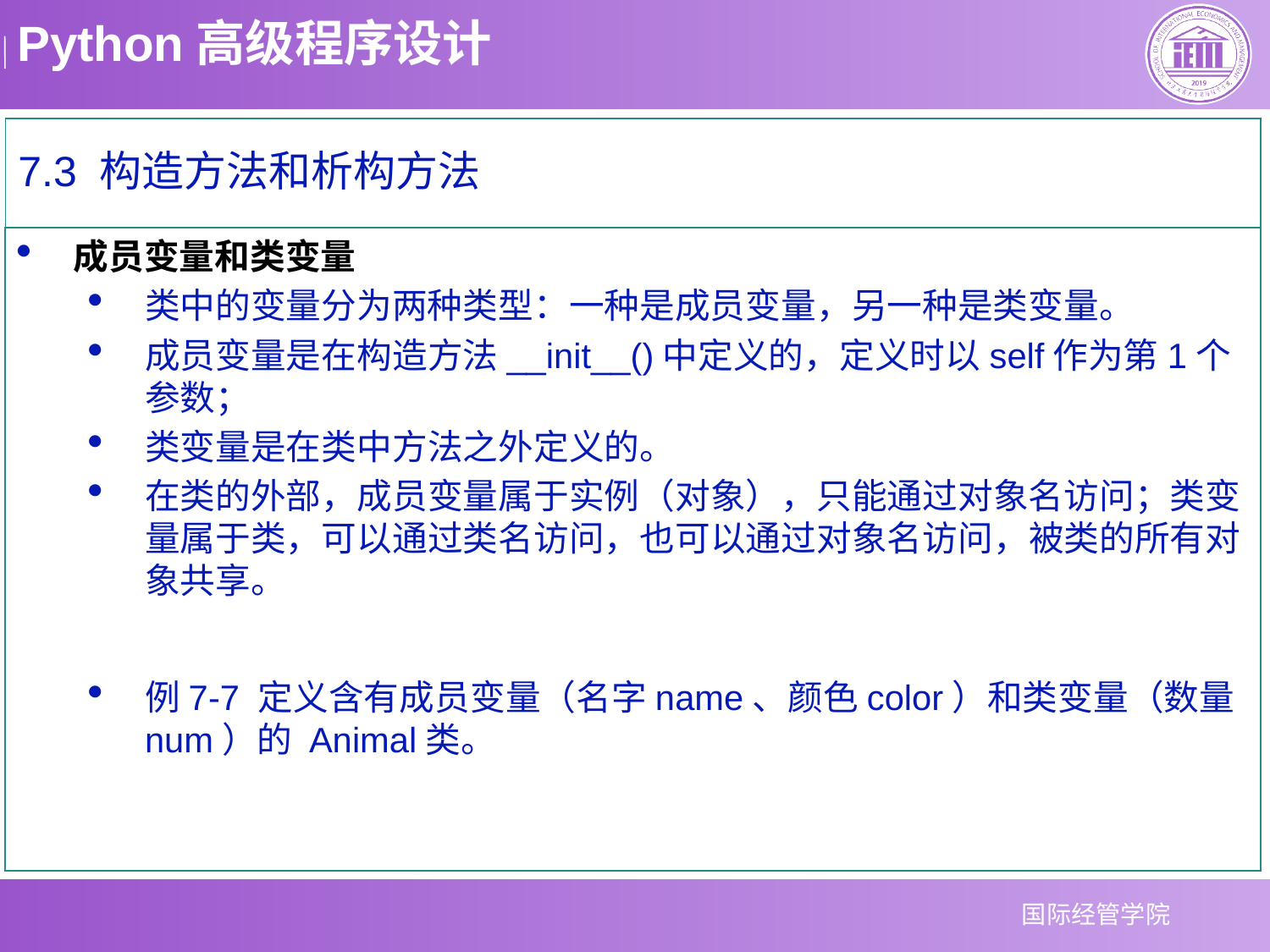

# 7.3 构造方法和析构方法
成员变量和类变量
类中的变量分为两种类型：一种是成员变量，另一种是类变量。
成员变量是在构造方法__init__()中定义的，定义时以self作为第1个参数；
类变量是在类中方法之外定义的。
在类的外部，成员变量属于实例（对象），只能通过对象名访问；类变量属于类，可以通过类名访问，也可以通过对象名访问，被类的所有对象共享。

例7-7 定义含有成员变量（名字name、颜色color）和类变量（数量num）的 Animal类。